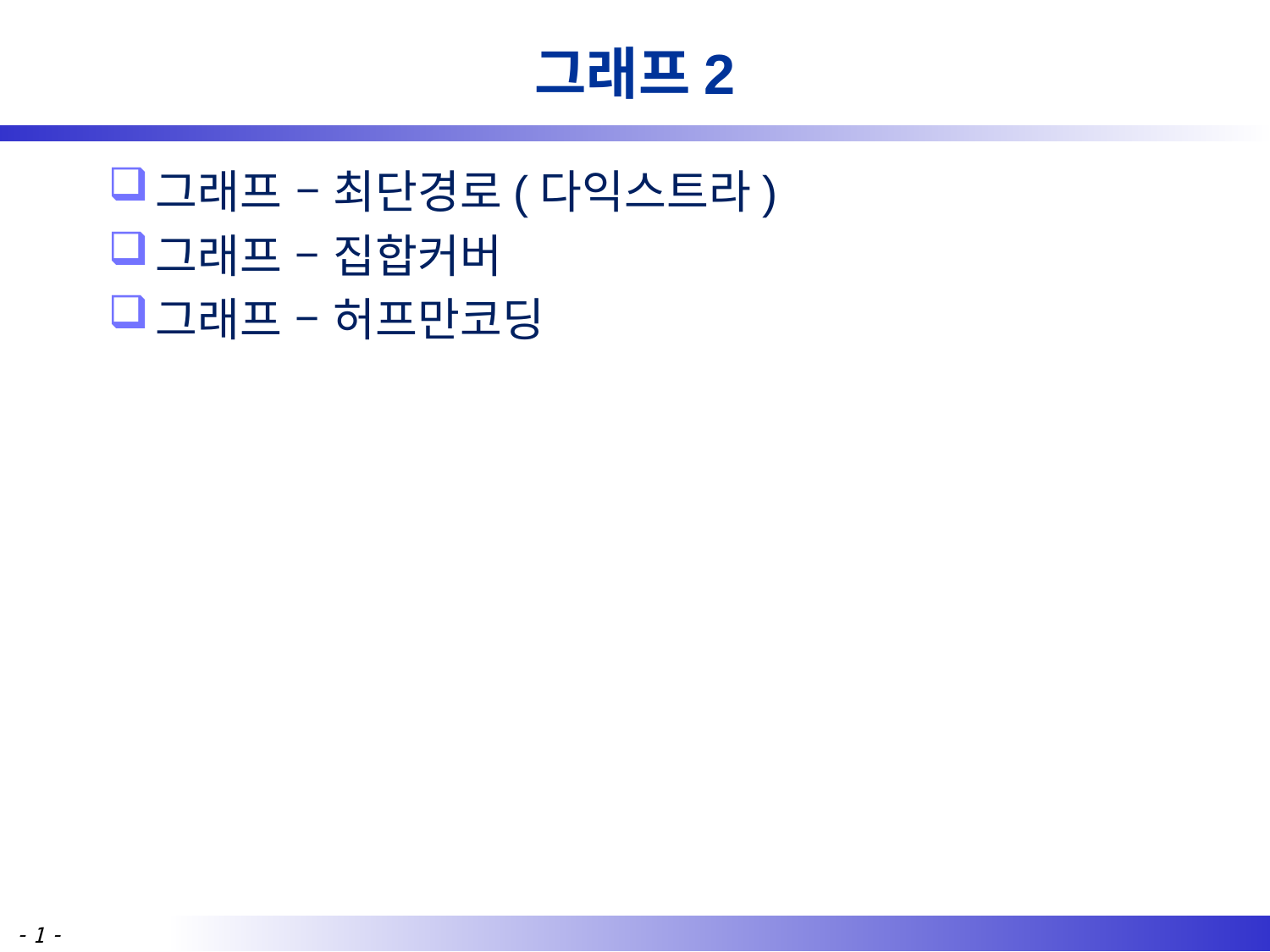

# 그래프2
그래프 – 최단경로(다익스트라)
그래프 – 집합커버
그래프 – 허프만코딩
- 1 -